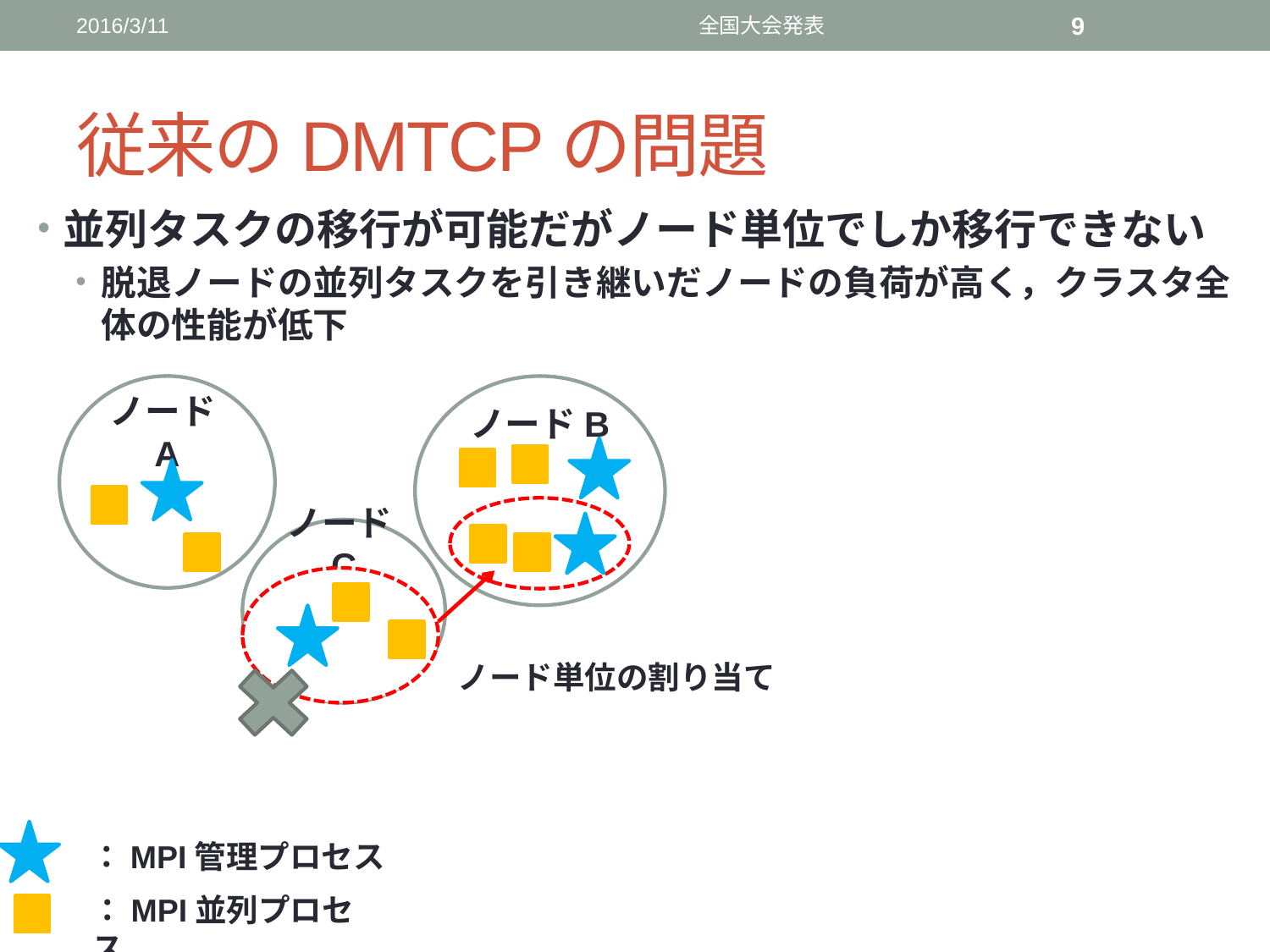

2016/3/11
全国大会発表
9
# 従来のDMTCPの問題
並列タスクの移行が可能だがノード単位でしか移行できない
脱退ノードの並列タスクを引き継いだノードの負荷が高く，クラスタ全体の性能が低下

ノードB

ノードA

ノードC

ノード単位の割り当て

：MPI管理プロセス
：MPI並列プロセス